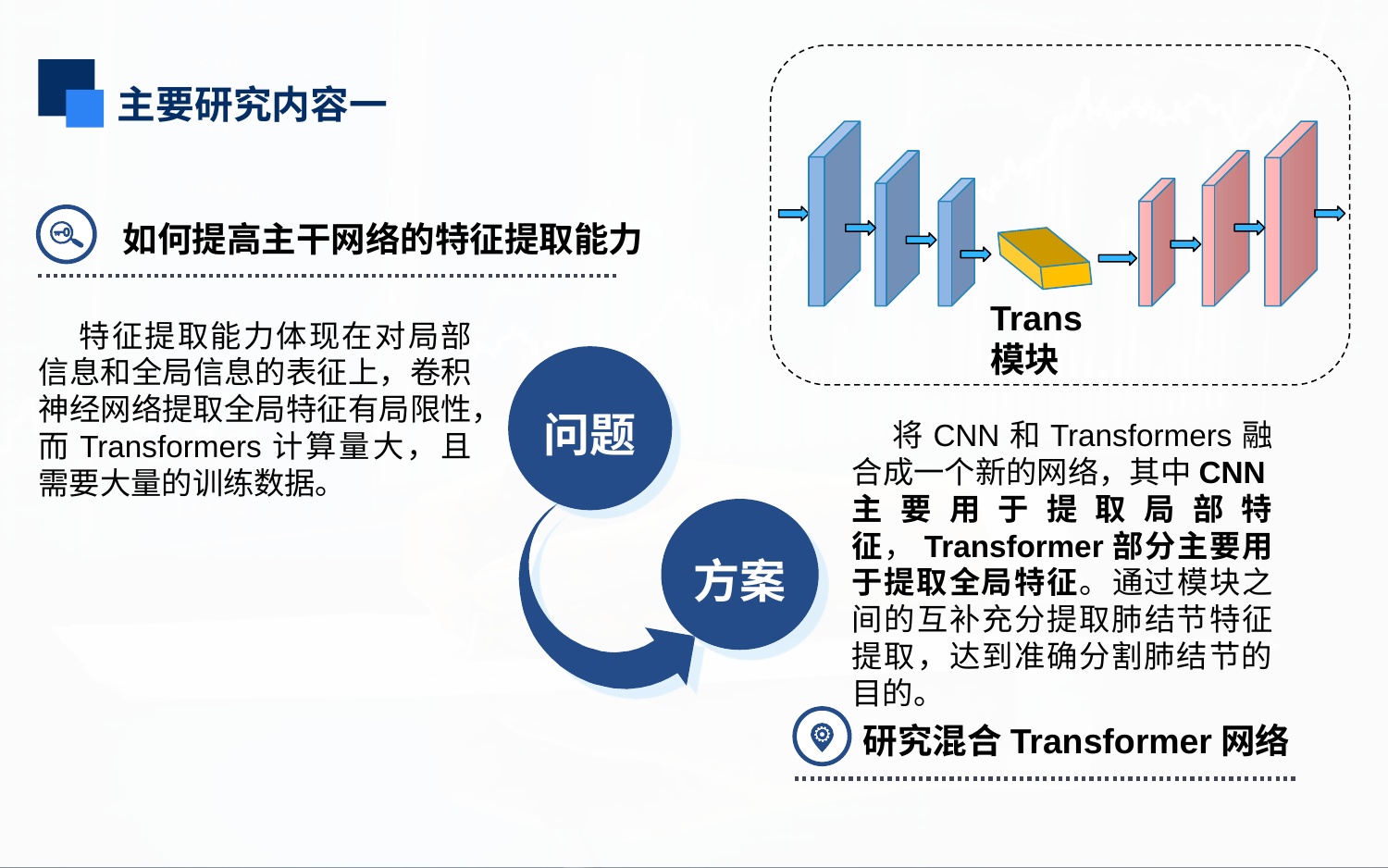

Trans模块

主要研究内容一

如何提高主干网络的特征提取能力

特征提取能力体现在对局部信息和全局信息的表征上，卷积神经网络提取全局特征有局限性，而Transformers计算量大，且需要大量的训练数据。
问题
将CNN和Transformers融合成一个新的网络，其中CNN主要用于提取局部特征，Transformer部分主要用于提取全局特征。通过模块之间的互补充分提取肺结节特征提取，达到准确分割肺结节的目的。
方案

研究混合Transformer网络